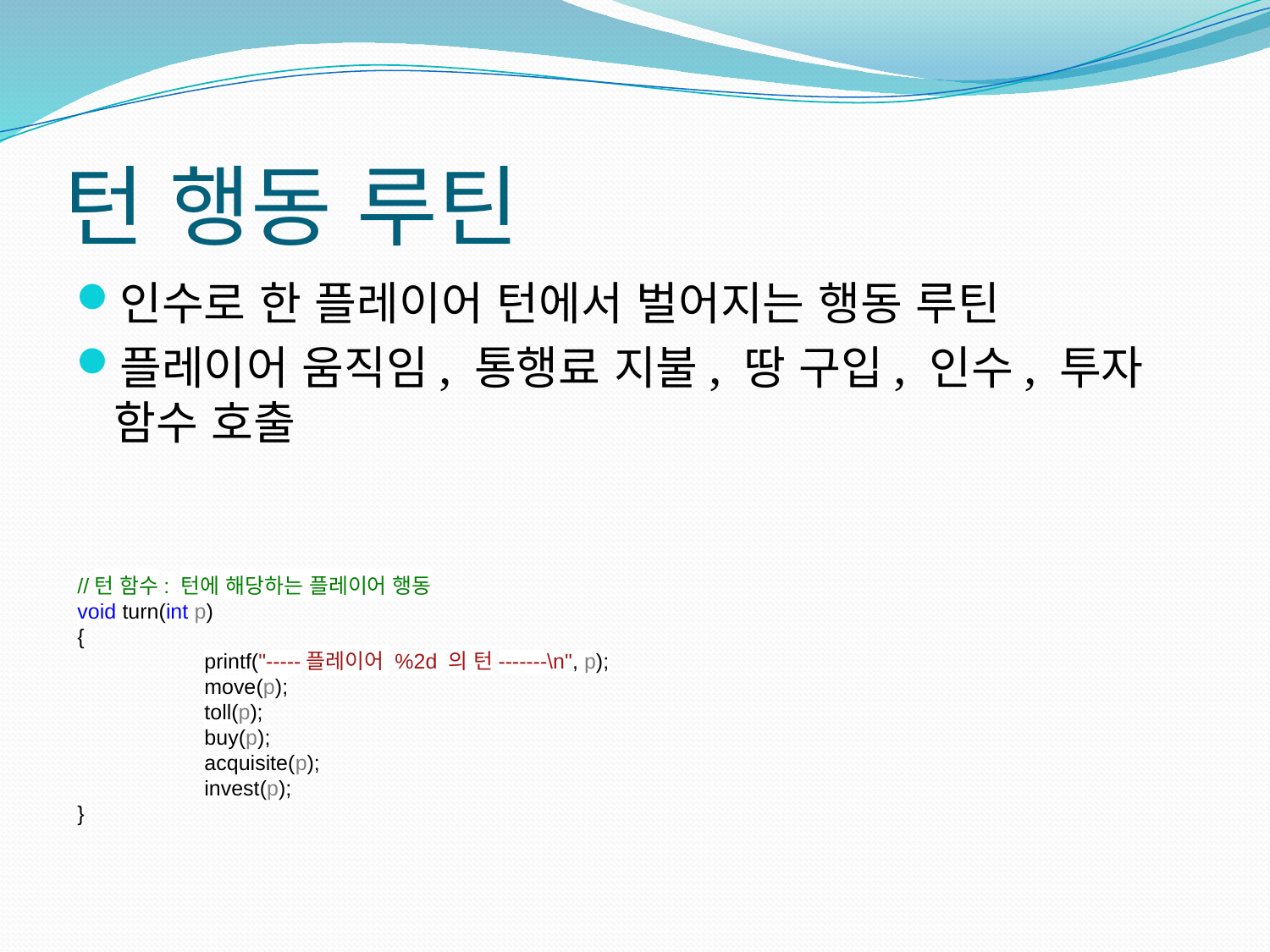

# 턴 행동 루틴
인수로 한 플레이어 턴에서 벌어지는 행동 루틴
플레이어 움직임, 통행료 지불, 땅 구입, 인수, 투자 함수 호출
//턴 함수: 턴에 해당하는 플레이어 행동
void turn(int p)
{
	printf("-----플레이어 %2d 의 턴-------\n", p);
	move(p);
	toll(p);
	buy(p);
	acquisite(p);
	invest(p);
}